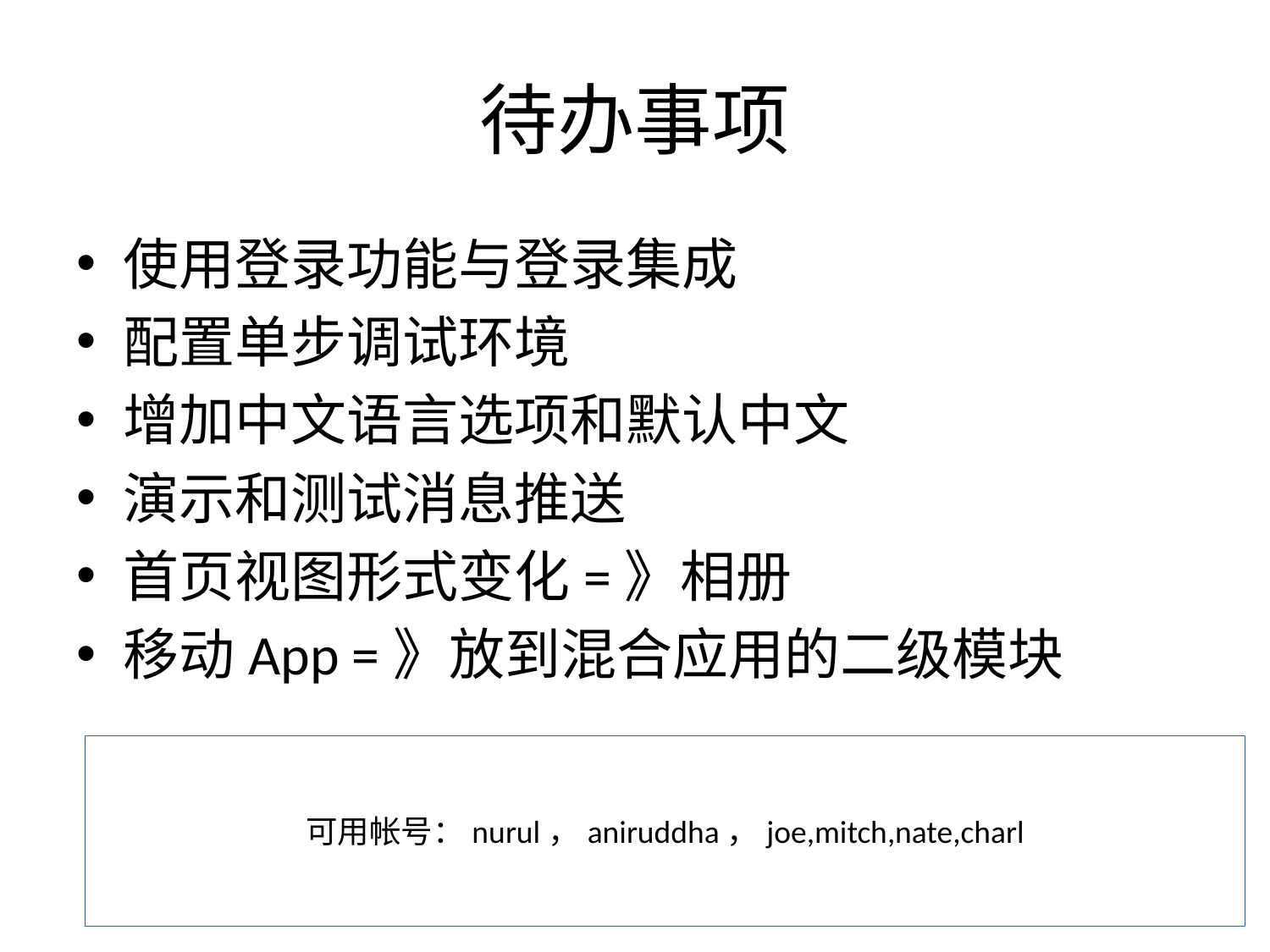

# 待办事项
使用登录功能与登录集成
配置单步调试环境
增加中文语言选项和默认中文
演示和测试消息推送
首页视图形式变化=》相册
移动App =》放到混合应用的二级模块

可用帐号：nurul，aniruddha，joe,mitch,nate,charl